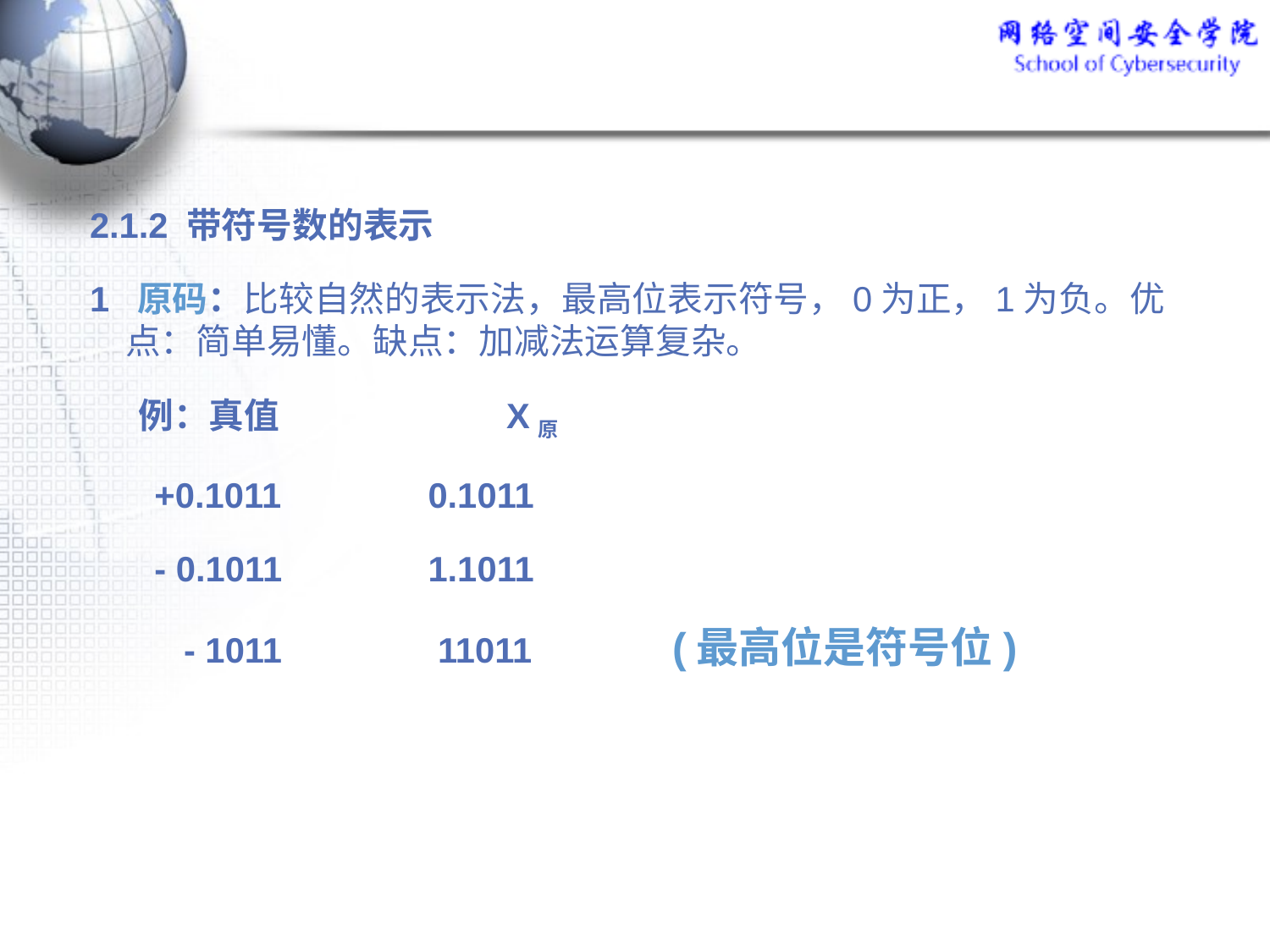

#
2.1.2 带符号数的表示
1  原码：比较自然的表示法，最高位表示符号，0为正，1为负。优点：简单易懂。缺点：加减法运算复杂。
     例：真值		X原
	   +0.1011	     0.1011
	   - 0.1011	     1.1011
	      - 1011	      11011 	    (最高位是符号位)